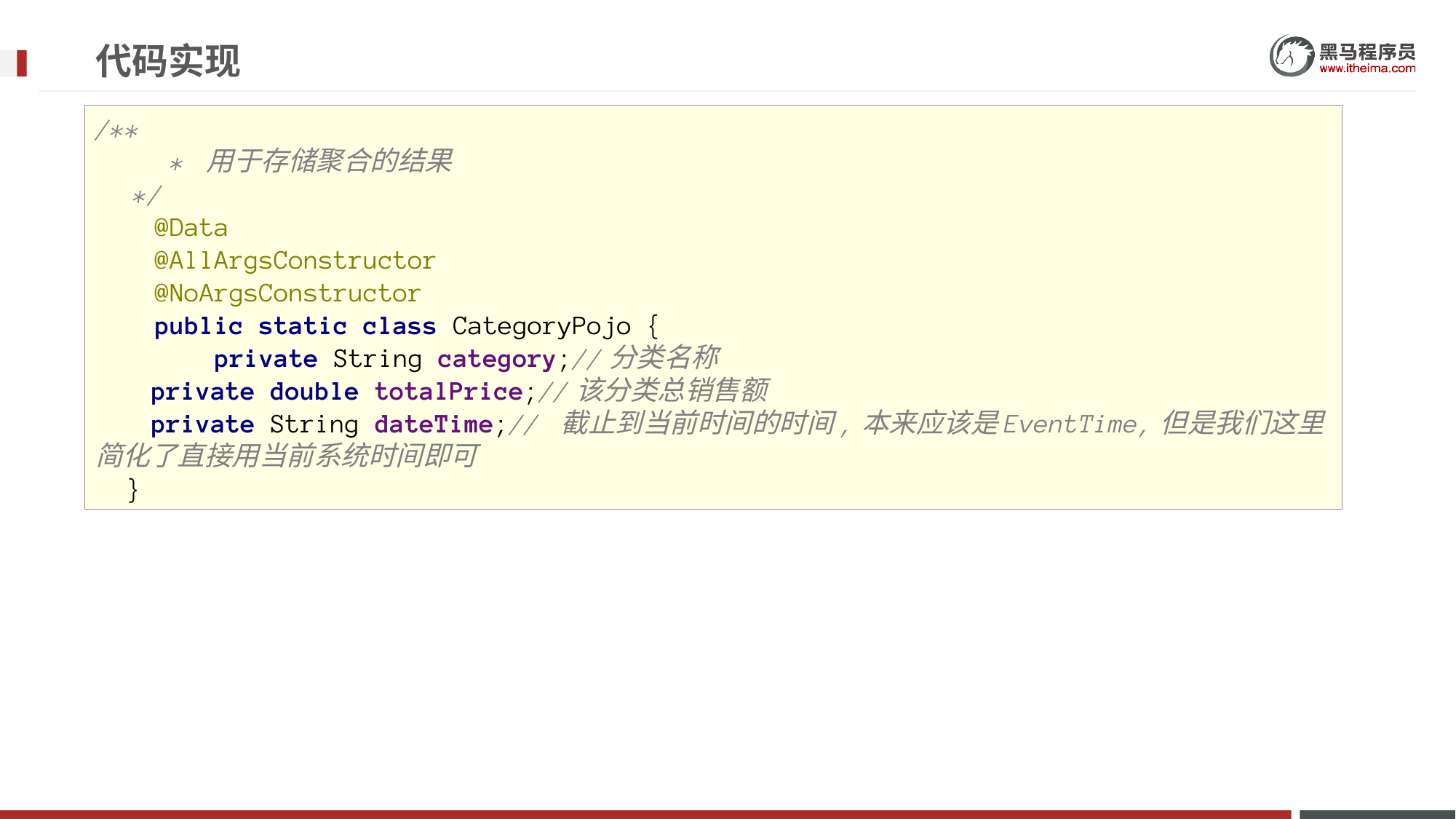

# 代码实现
/**
     * 用于存储聚合的结果
     */
    @Data
    @AllArgsConstructor
    @NoArgsConstructor
    public static class CategoryPojo {
        private String category;//分类名称
        private double totalPrice;//该分类总销售额
        private String dateTime;// 截止到当前时间的时间,本来应该是EventTime,但是我们这里简化了直接用当前系统时间即可
    }